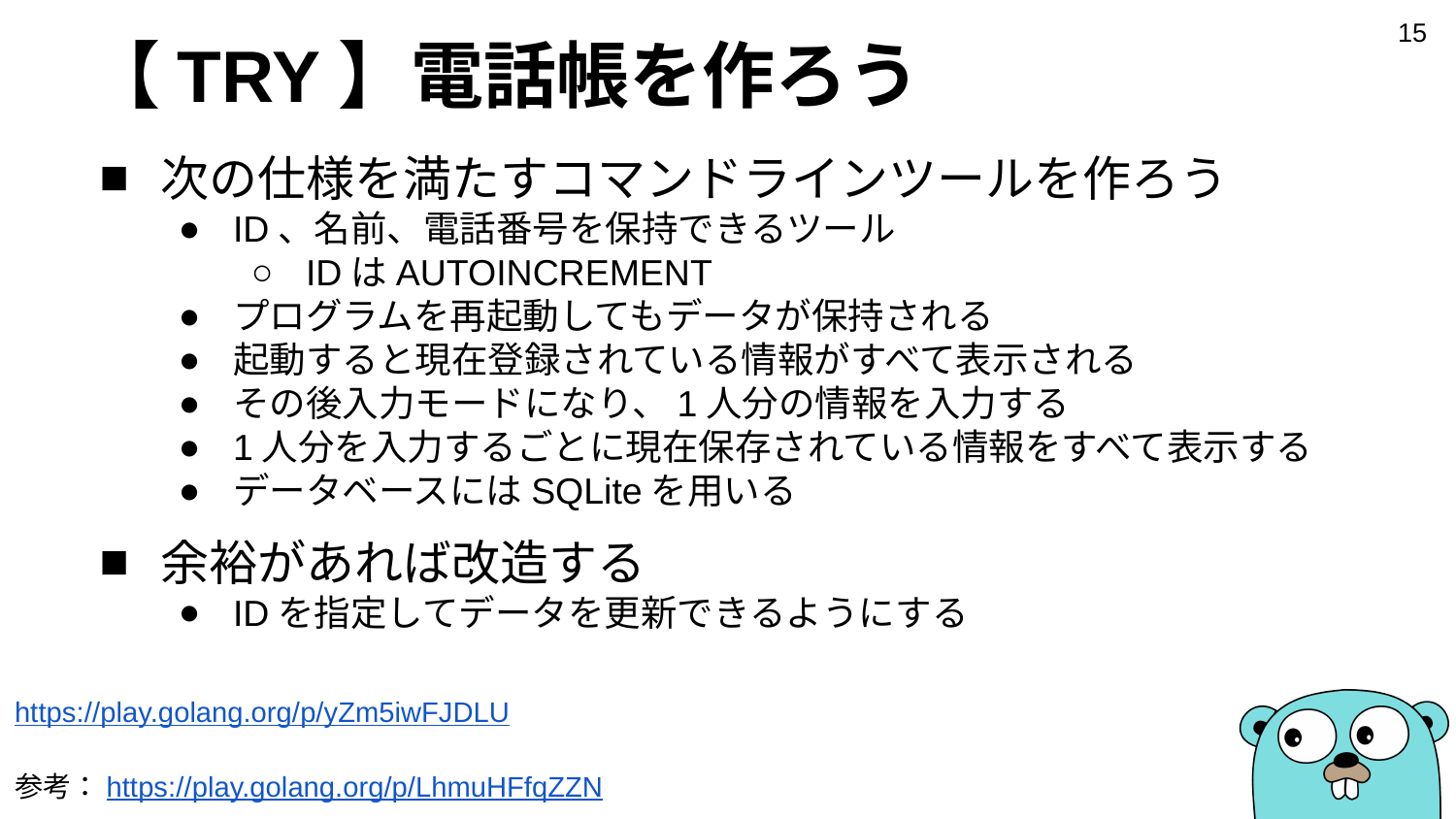

15
# 【TRY】電話帳を作ろう
次の仕様を満たすコマンドラインツールを作ろう
ID、名前、電話番号を保持できるツール
IDはAUTOINCREMENT
プログラムを再起動してもデータが保持される
起動すると現在登録されている情報がすべて表示される
その後入力モードになり、1人分の情報を入力する
1人分を入力するごとに現在保存されている情報をすべて表示する
データベースにはSQLiteを用いる
余裕があれば改造する
IDを指定してデータを更新できるようにする
https://play.golang.org/p/yZm5iwFJDLU
参考：https://play.golang.org/p/LhmuHFfqZZN